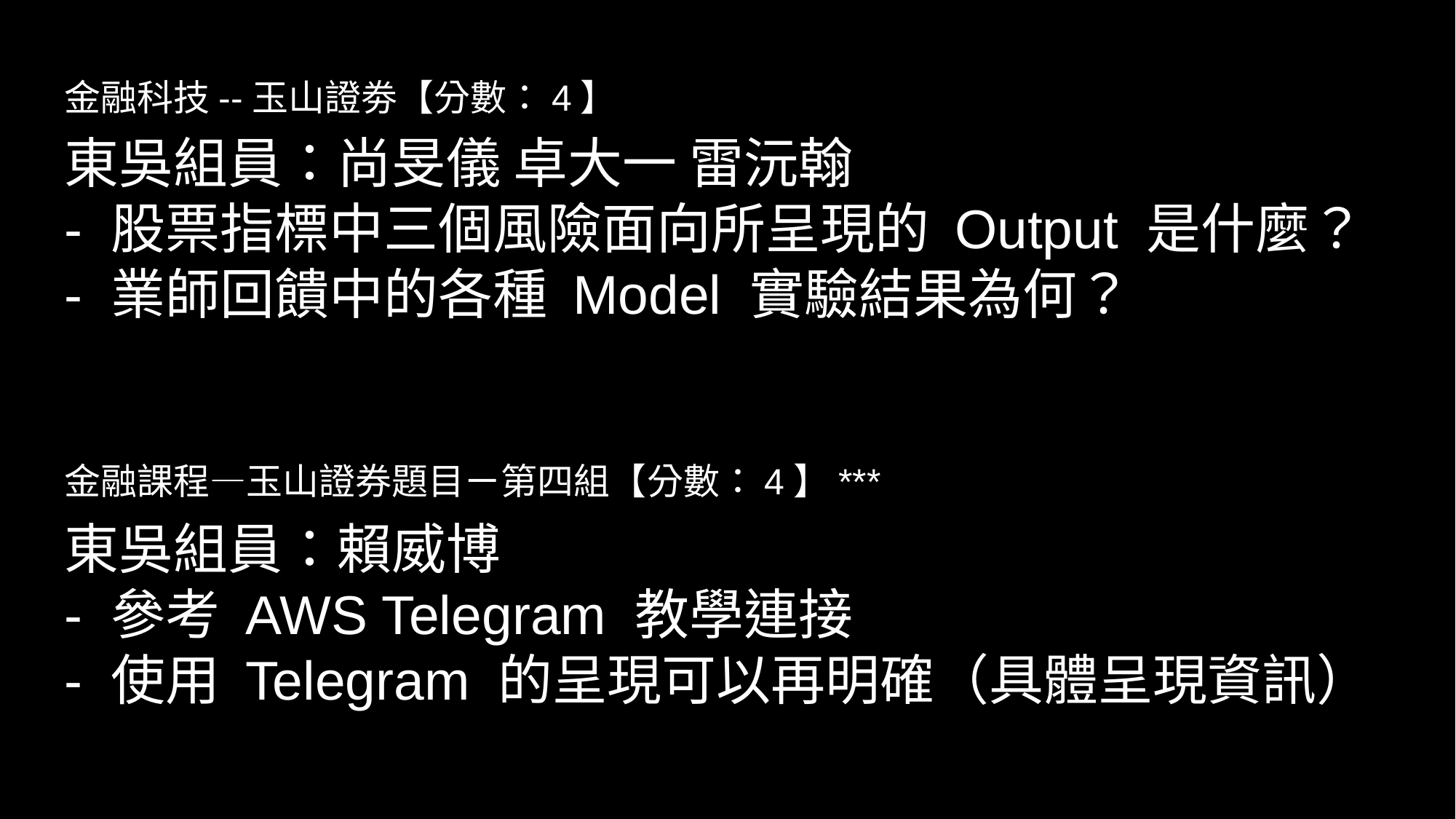

金融科技--玉山證劵【分數：4】
東吳組員：尚旻儀 卓大一 雷沅翰
- 股票指標中三個風險面向所呈現的 Output 是什麼？
- 業師回饋中的各種 Model 實驗結果為何？

金融課程—玉山證券題目ㄧ第四組【分數：4】***
東吳組員：賴威博
- 參考 AWS Telegram 教學連接
- 使用 Telegram 的呈現可以再明確（具體呈現資訊）